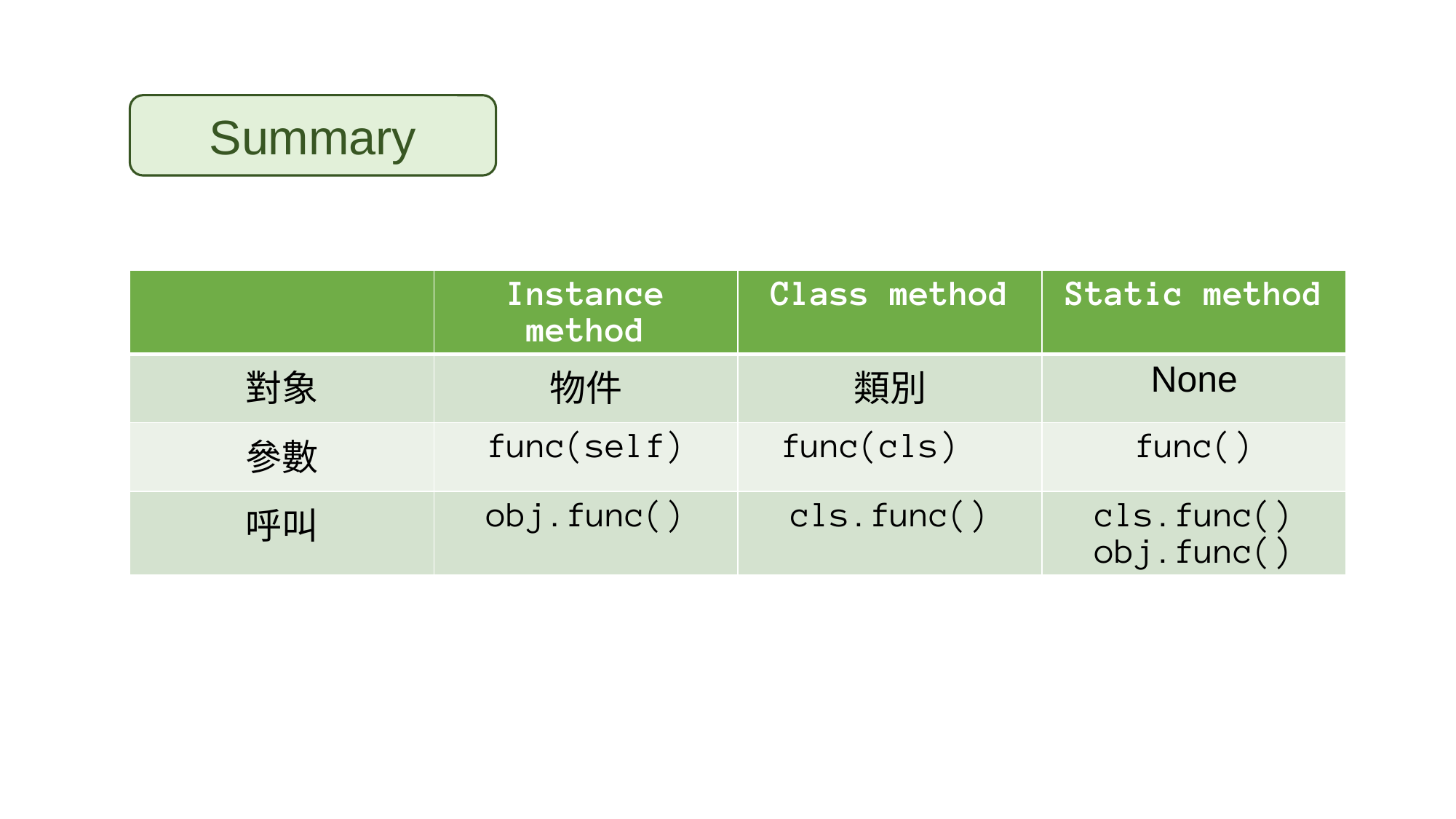

Summary
|  | Instance method | Class method | Static method |
| --- | --- | --- | --- |
| 對象 | 物件 | 類別 | None |
| 參數 | func(self) | func(cls) | func() |
| 呼叫 | obj.func() | cls.func() | cls.func() obj.func() |